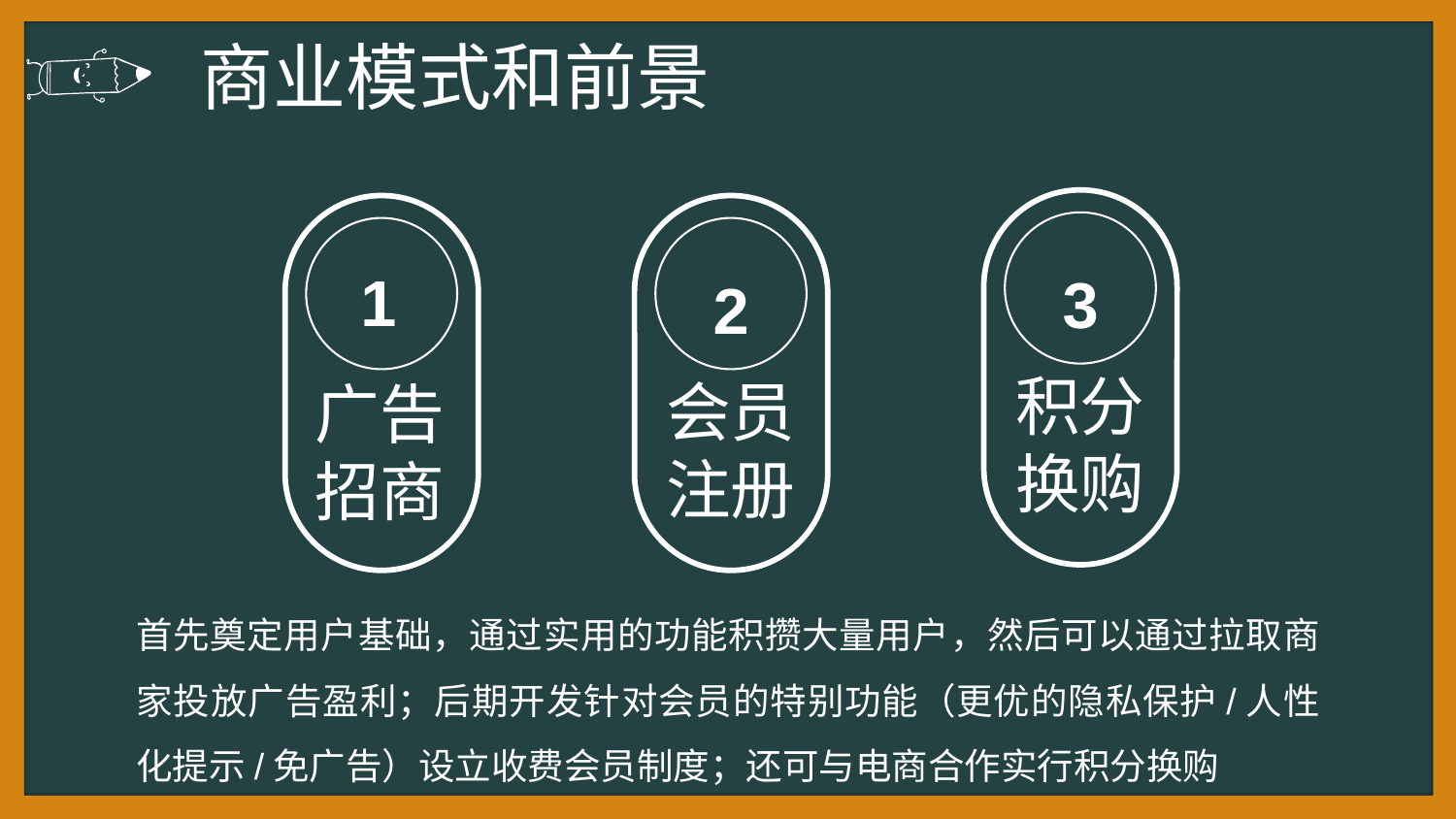

商业模式和前景

3

1

广告招商

2

积分换购
会员注册
首先奠定用户基础，通过实用的功能积攒大量用户，然后可以通过拉取商家投放广告盈利；后期开发针对会员的特别功能（更优的隐私保护/人性化提示/免广告）设立收费会员制度；还可与电商合作实行积分换购